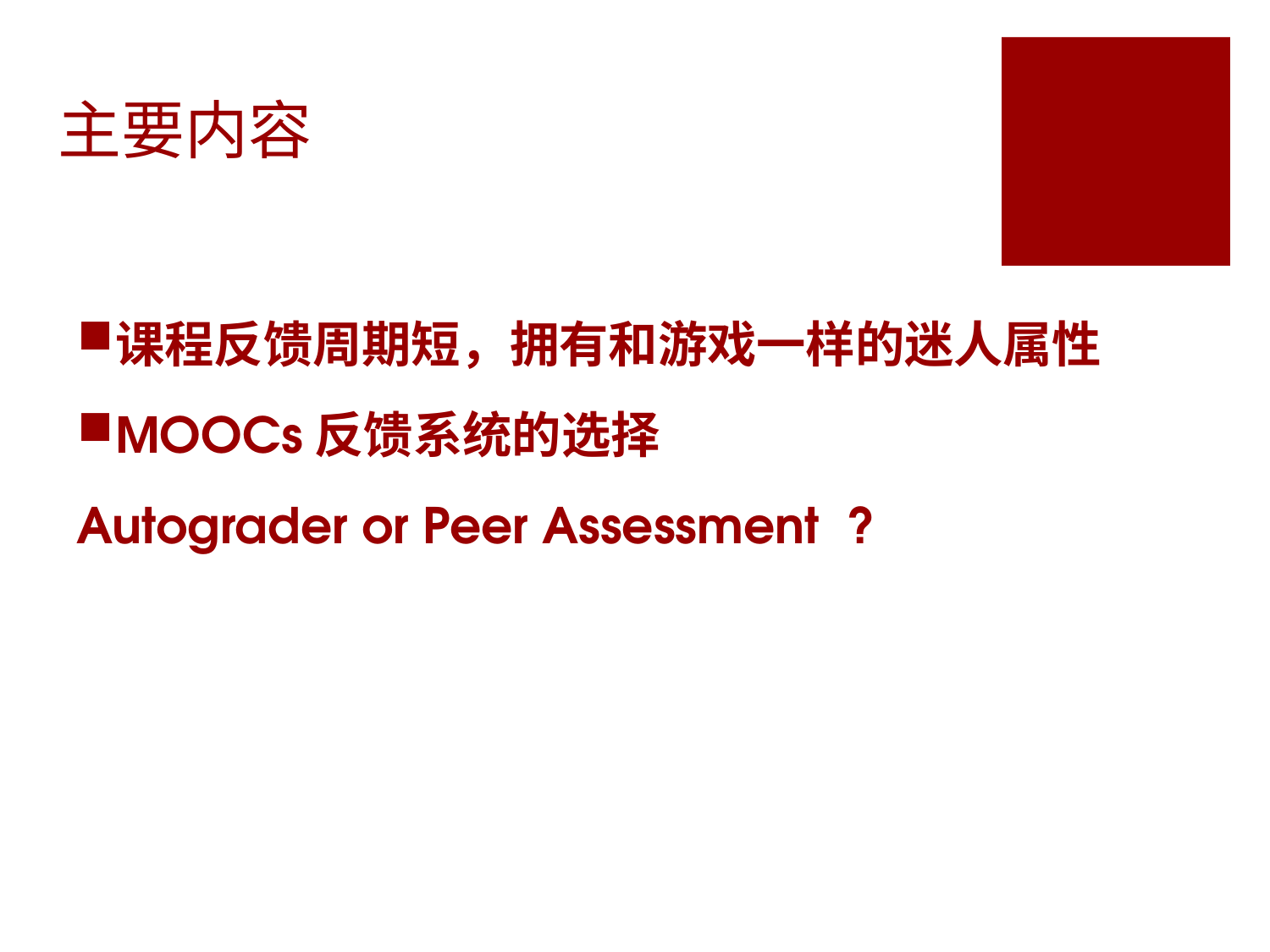

# 主要内容
课程反馈周期短，拥有和游戏一样的迷人属性
MOOCs反馈系统的选择
Autograder or Peer Assessment  ?